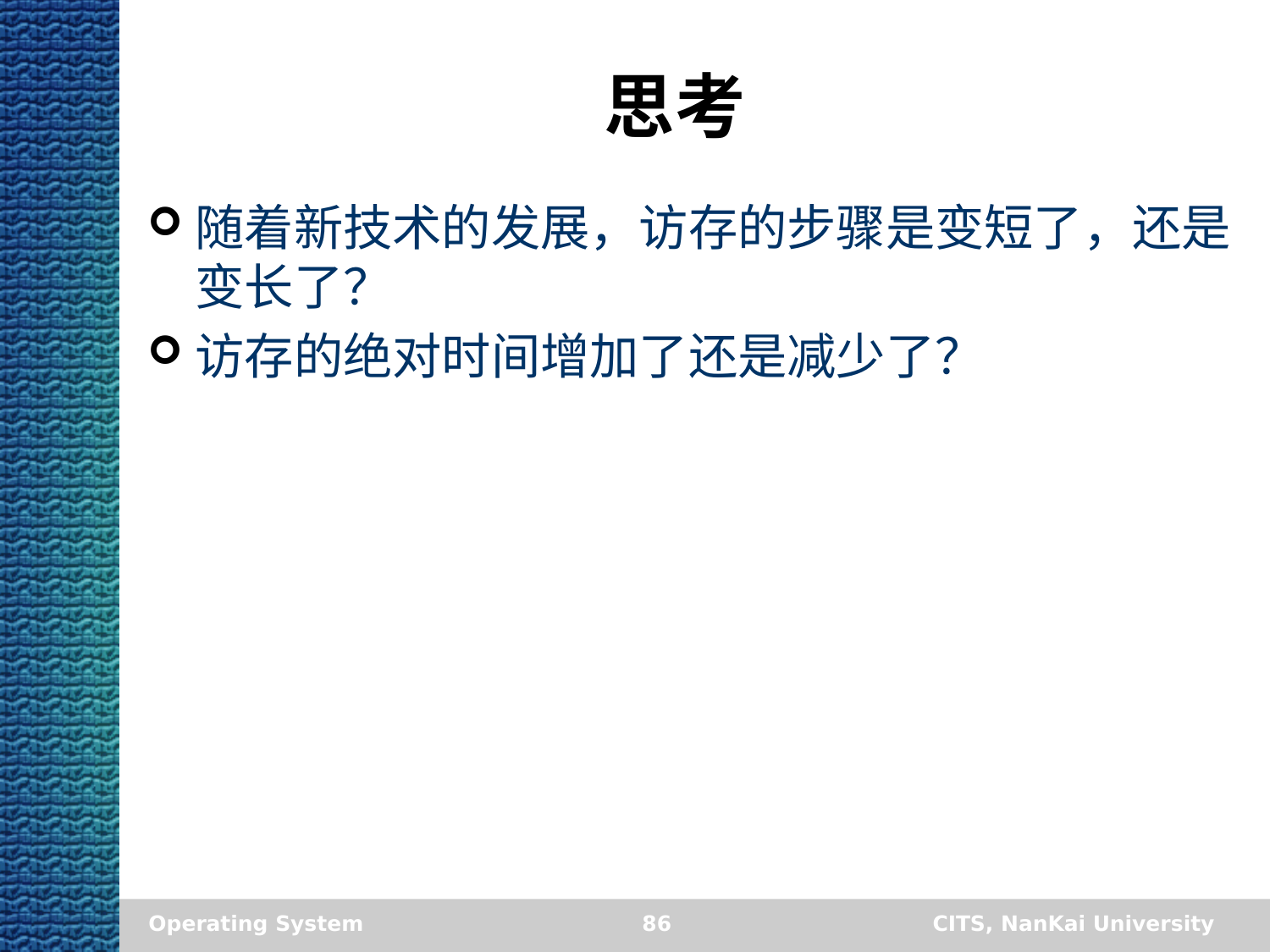

# 思考
随着新技术的发展，访存的步骤是变短了，还是变长了？
访存的绝对时间增加了还是减少了？
Operating System
86
CITS, NanKai University